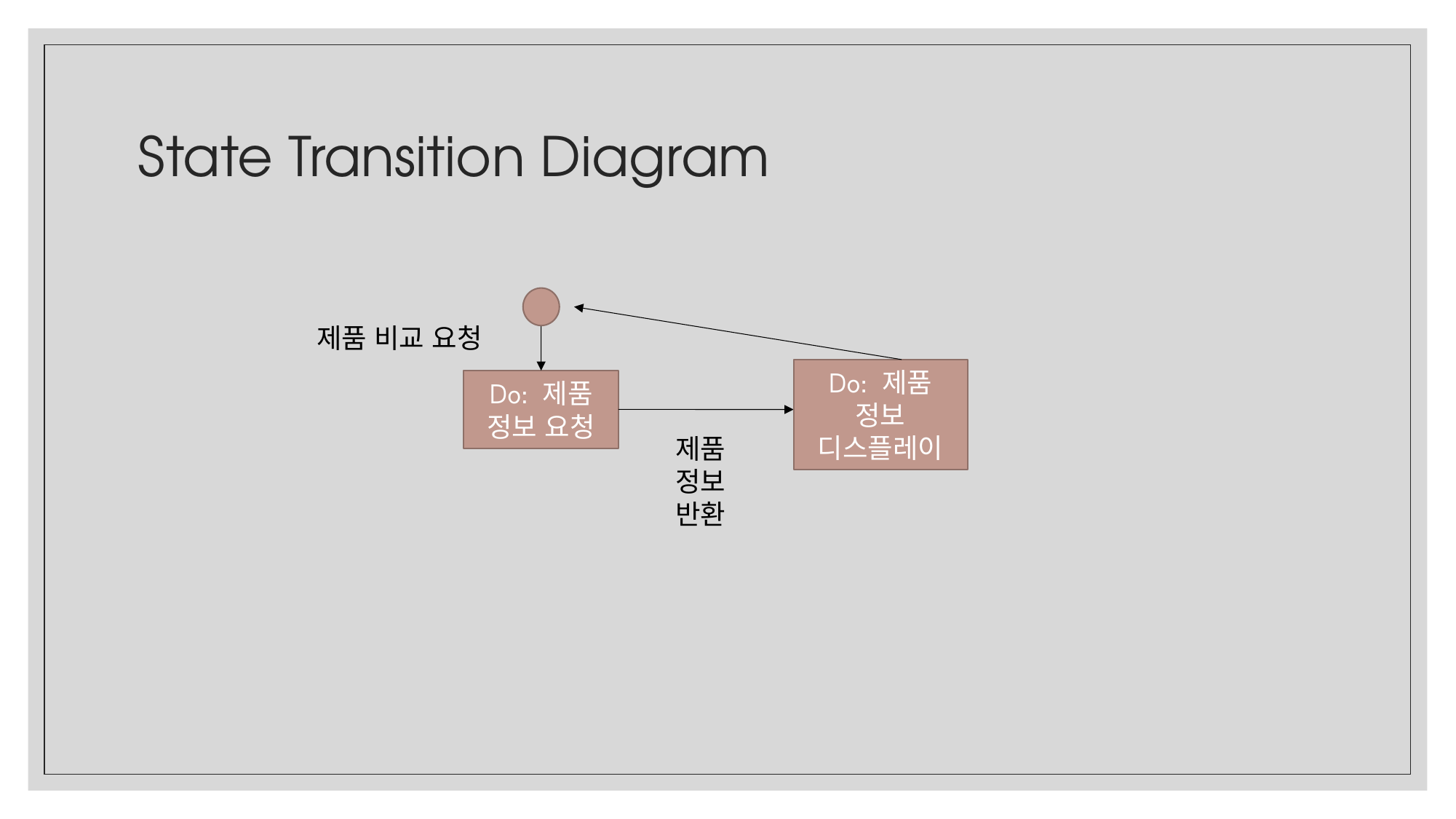

# State Transition Diagram

제품 비교 요청
Do: 제품 정보 디스플레이
Do: 제품 정보 요청
제품 정보 반환